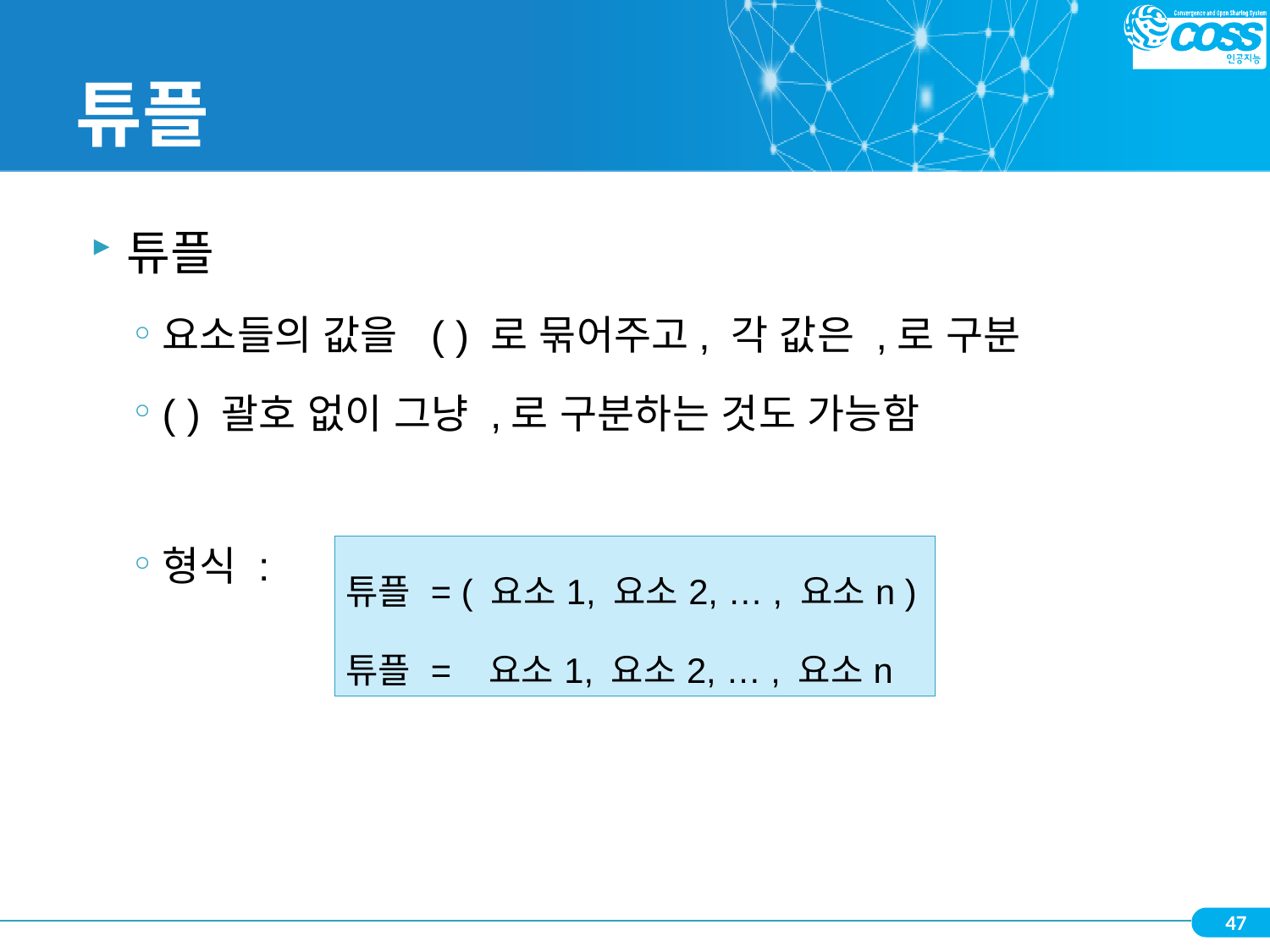

# 튜플
튜플
요소들의 값을  ( ) 로 묶어주고, 각 값은 ,로 구분
( ) 괄호 없이 그냥 ,로 구분하는 것도 가능함

형식 :
| 튜플 = ( 요소1, 요소2, … , 요소n ) 튜플 = 요소1, 요소2, … , 요소n |
| --- |